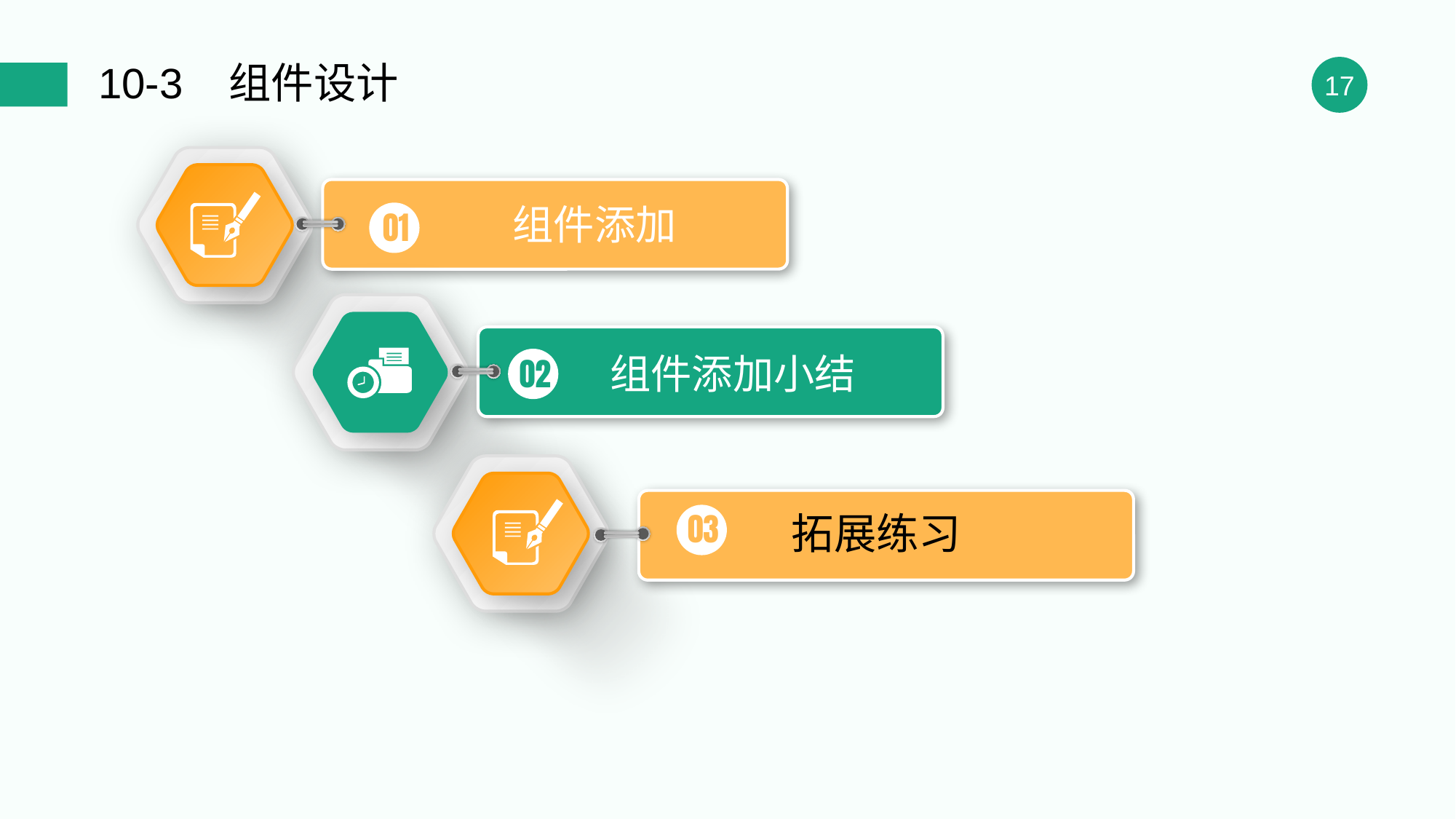

10-3   组件设计

组件添加

01

组件添加小结

02

构造方法的调用

拓展练习

03